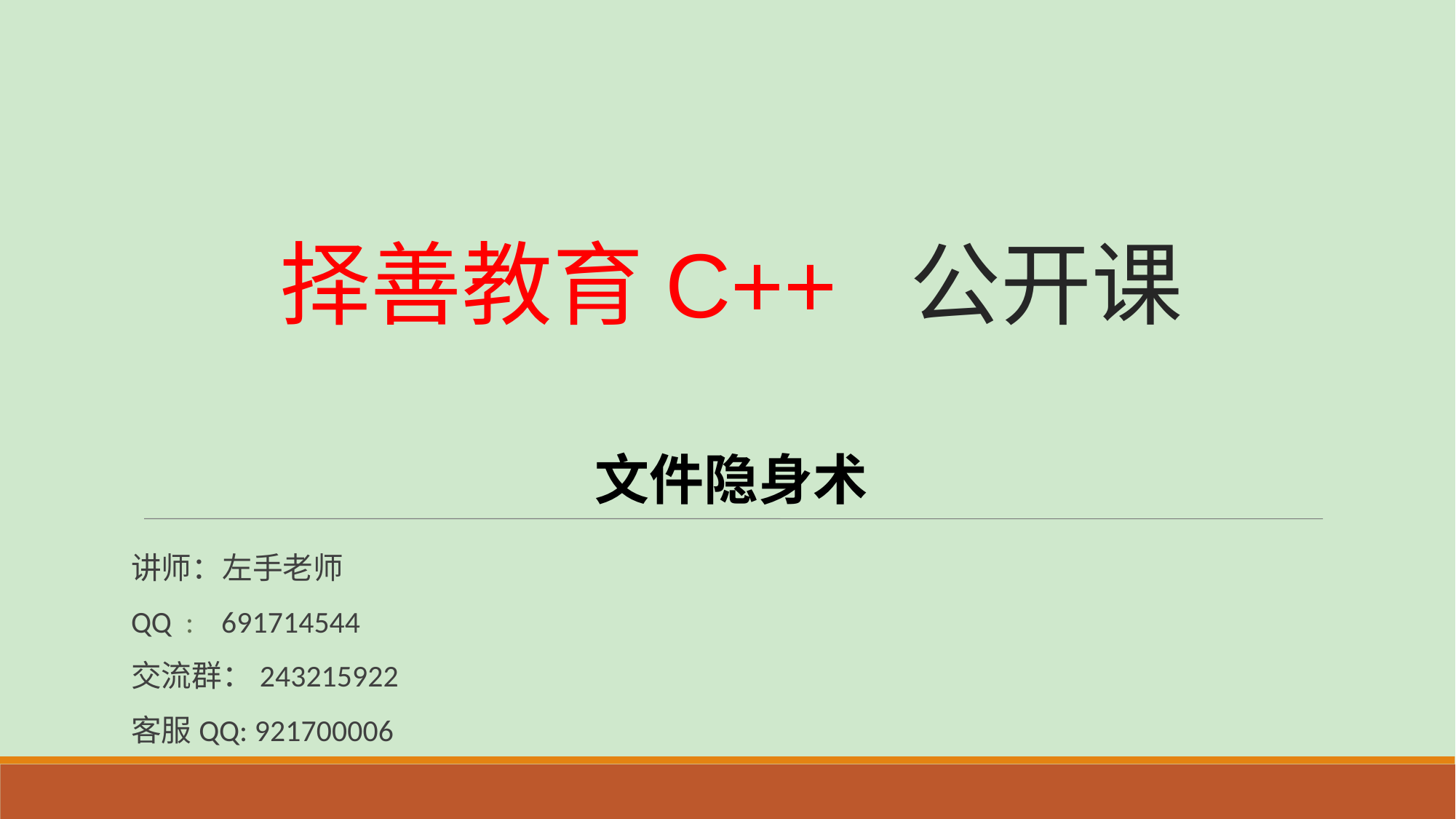

择善教育C++  公开课
文件隐身术

讲师：左手老师
QQ  :    691714544
交流群：243215922
客服QQ: 921700006